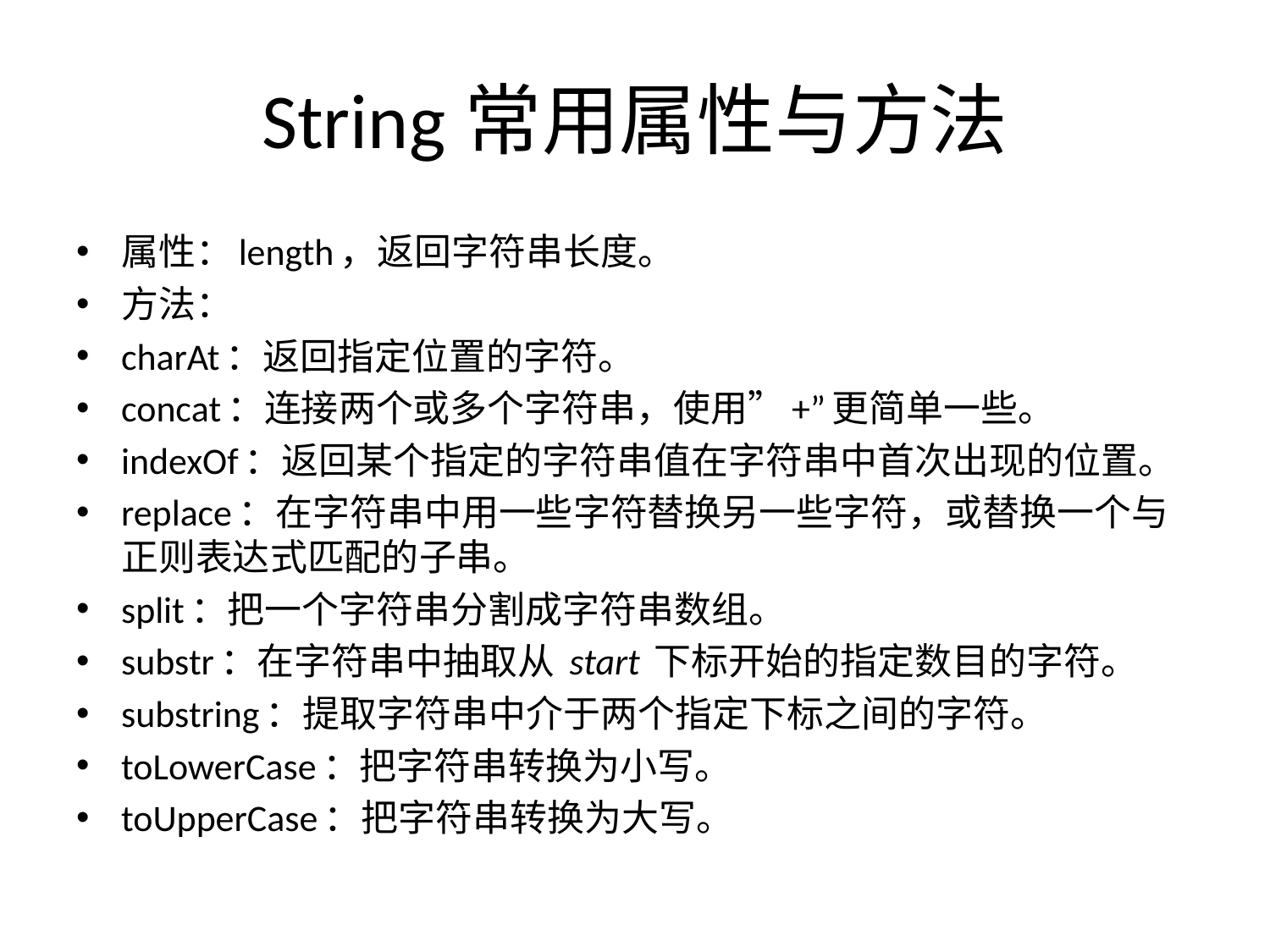

# String常用属性与方法
属性：length，返回字符串长度。
方法：
charAt：返回指定位置的字符。
concat：连接两个或多个字符串，使用”+”更简单一些。
indexOf：返回某个指定的字符串值在字符串中首次出现的位置。
replace：在字符串中用一些字符替换另一些字符，或替换一个与正则表达式匹配的子串。
split：把一个字符串分割成字符串数组。
substr：在字符串中抽取从 start 下标开始的指定数目的字符。
substring：提取字符串中介于两个指定下标之间的字符。
toLowerCase：把字符串转换为小写。
toUpperCase：把字符串转换为大写。